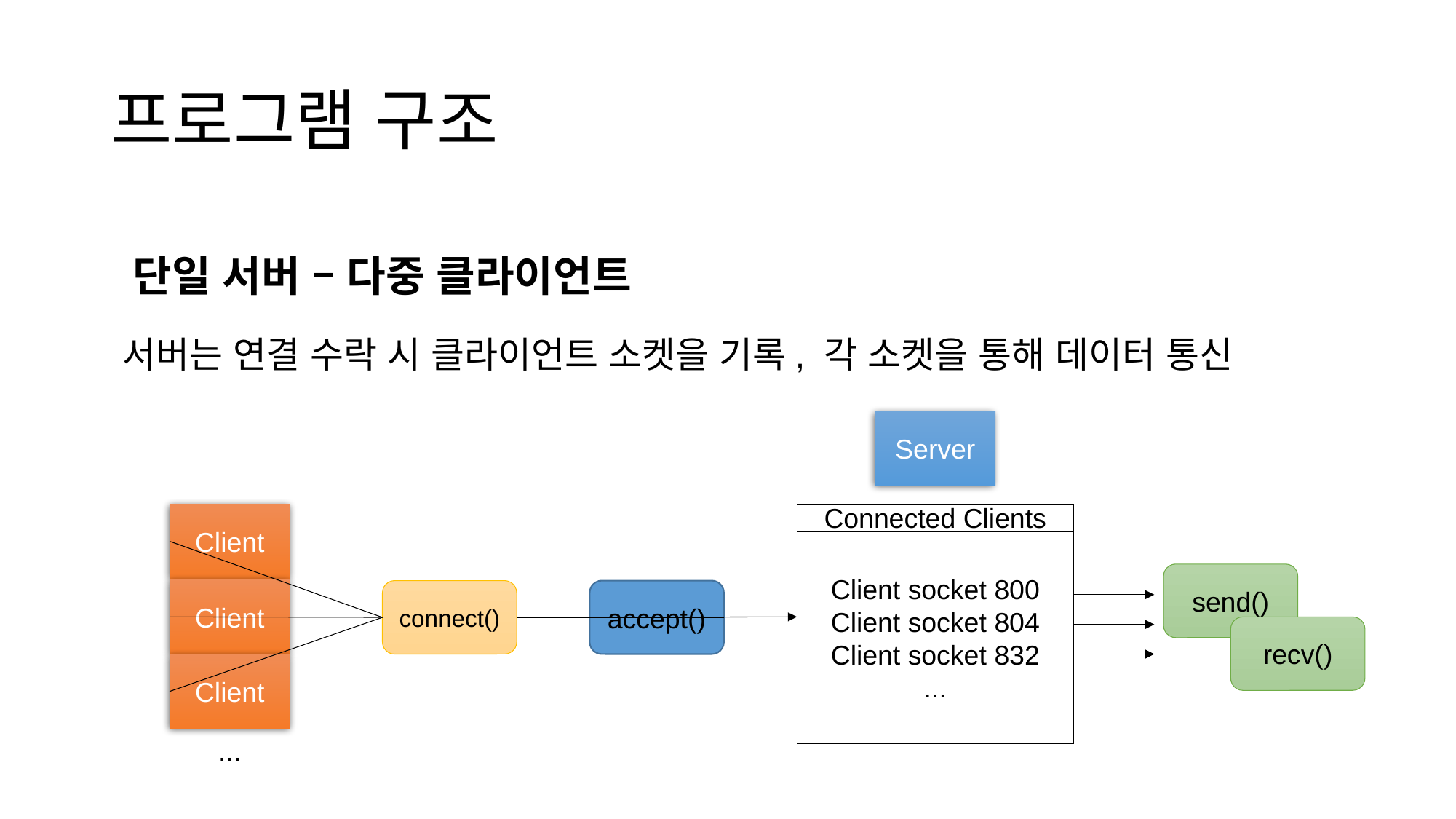

# 프로그램 구조
 단일 서버 – 다중 클라이언트
 서버는 연결 수락 시 클라이언트 소켓을 기록, 각 소켓을 통해 데이터 통신
Server
Client
Connected Clients
Client socket 800
Client socket 804
Client socket 832
...
send()
Client
connect()
accept()
recv()
Client
...